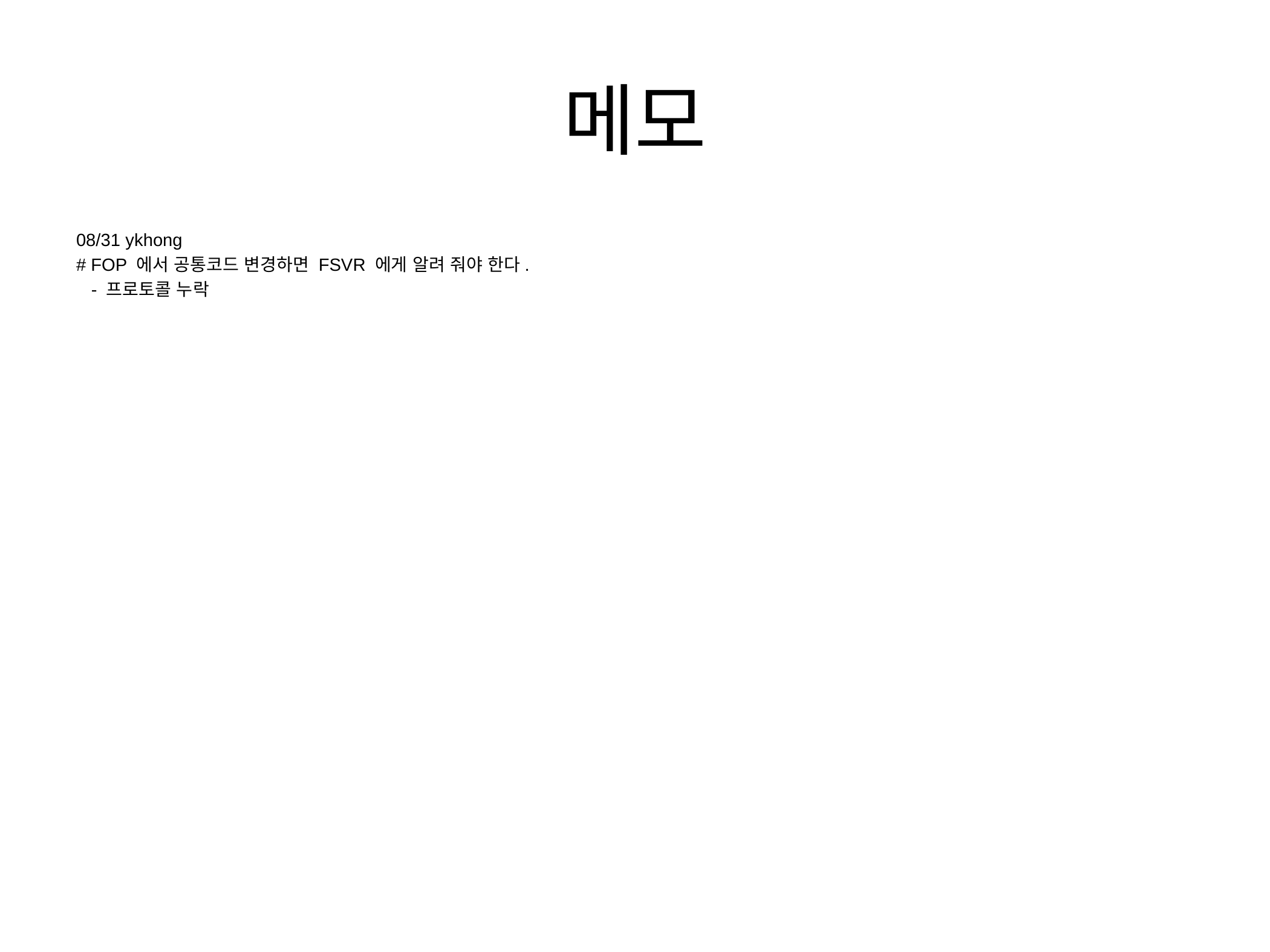

# 메모
08/31 ykhong
# FOP 에서 공통코드 변경하면 FSVR 에게 알려 줘야 한다.
   - 프로토콜 누락